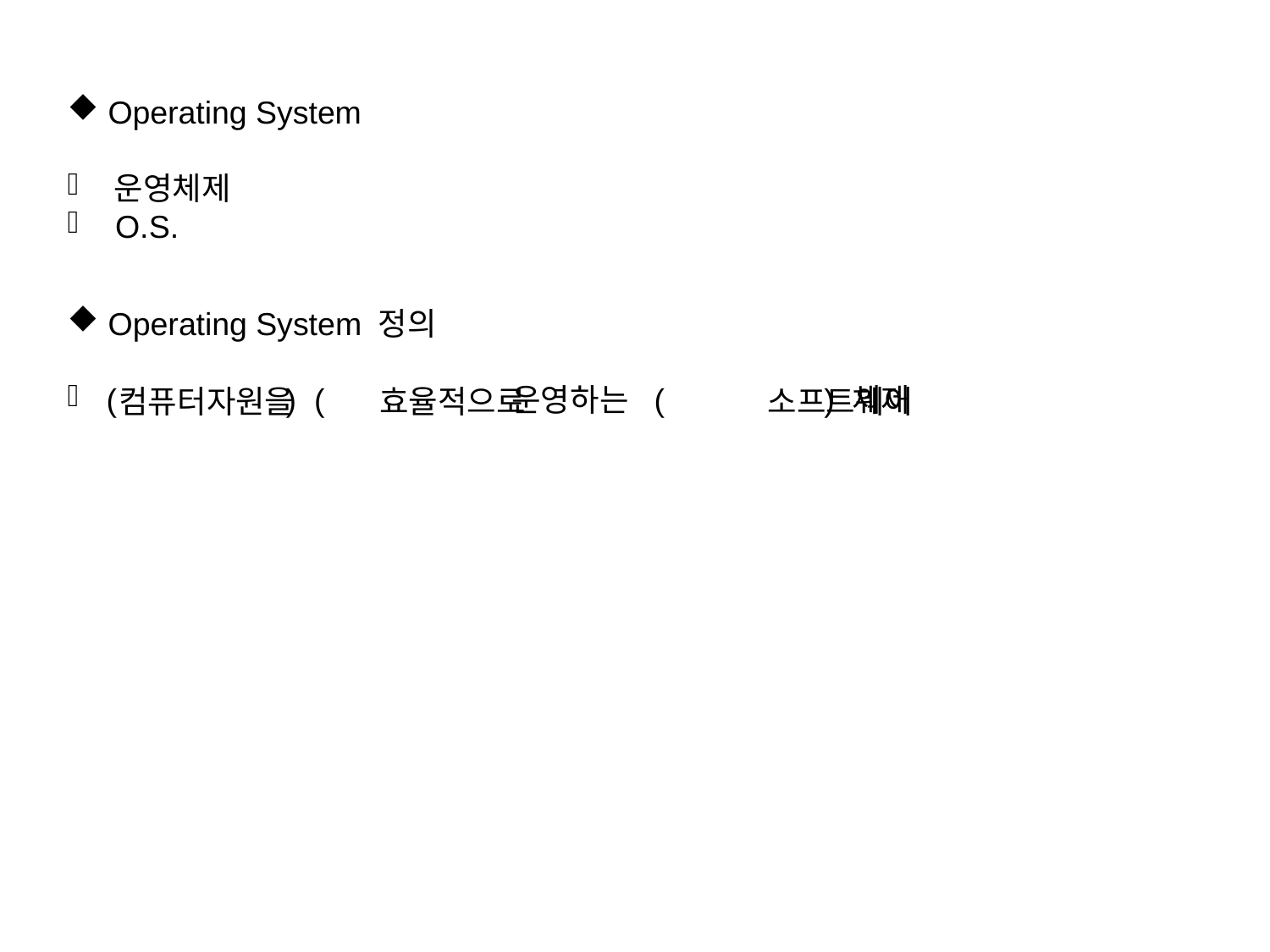

Operating System

 운영체제
  O.S.

 Operating System 정의

 (                   )  (                 )  운영하는  (                  ) 체제
잘
컴퓨터자원을
효율적으로
잘
소프트웨어